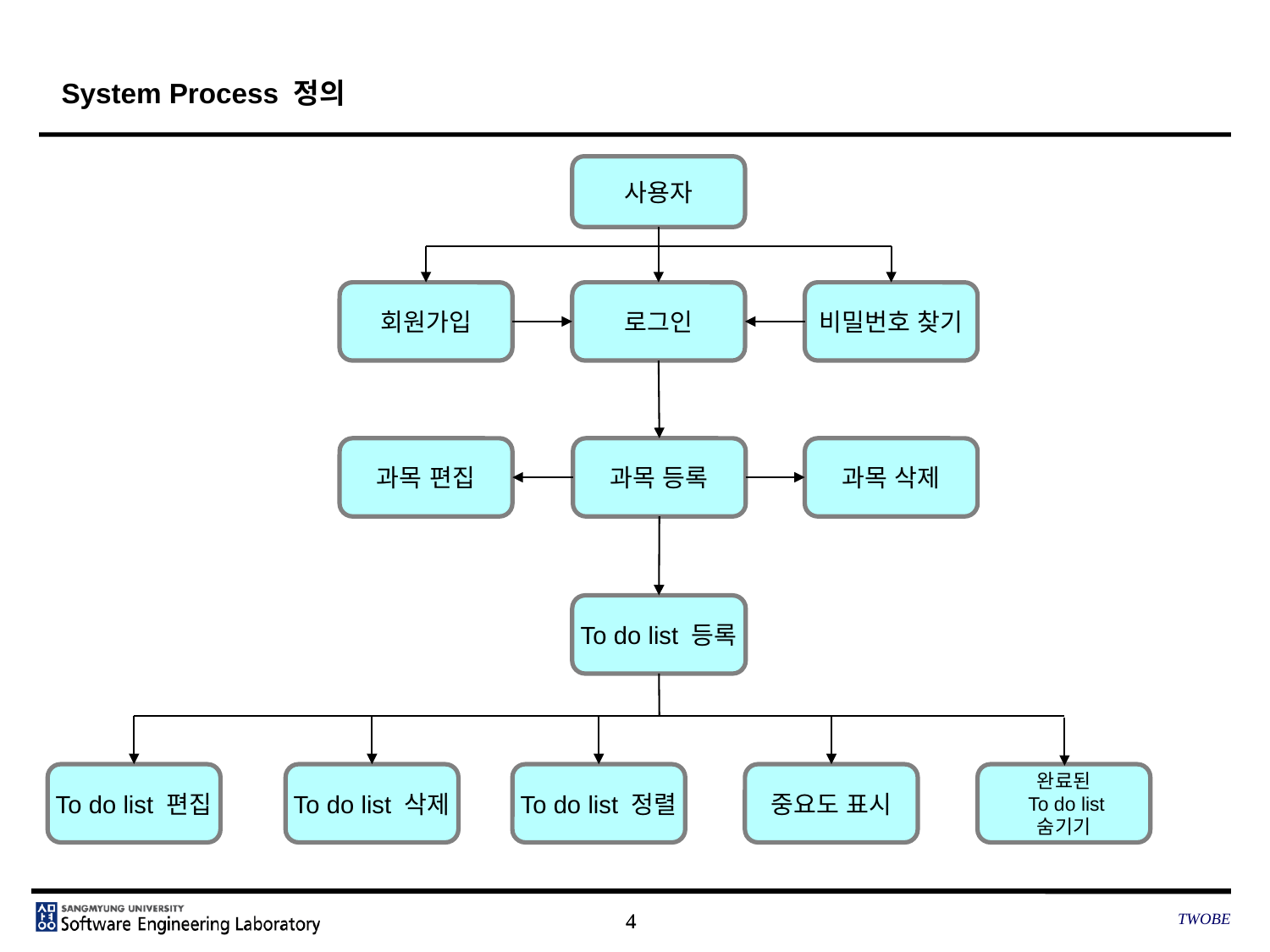

# System Process 정의
사용자
회원가입
로그인
비밀번호 찾기
과목 삭제
과목 편집
과목 등록
To do list 등록
To do list 정렬
완료된
 To do list
숨기기
To do list 삭제
To do list 편집
중요도 표시
TWOBE